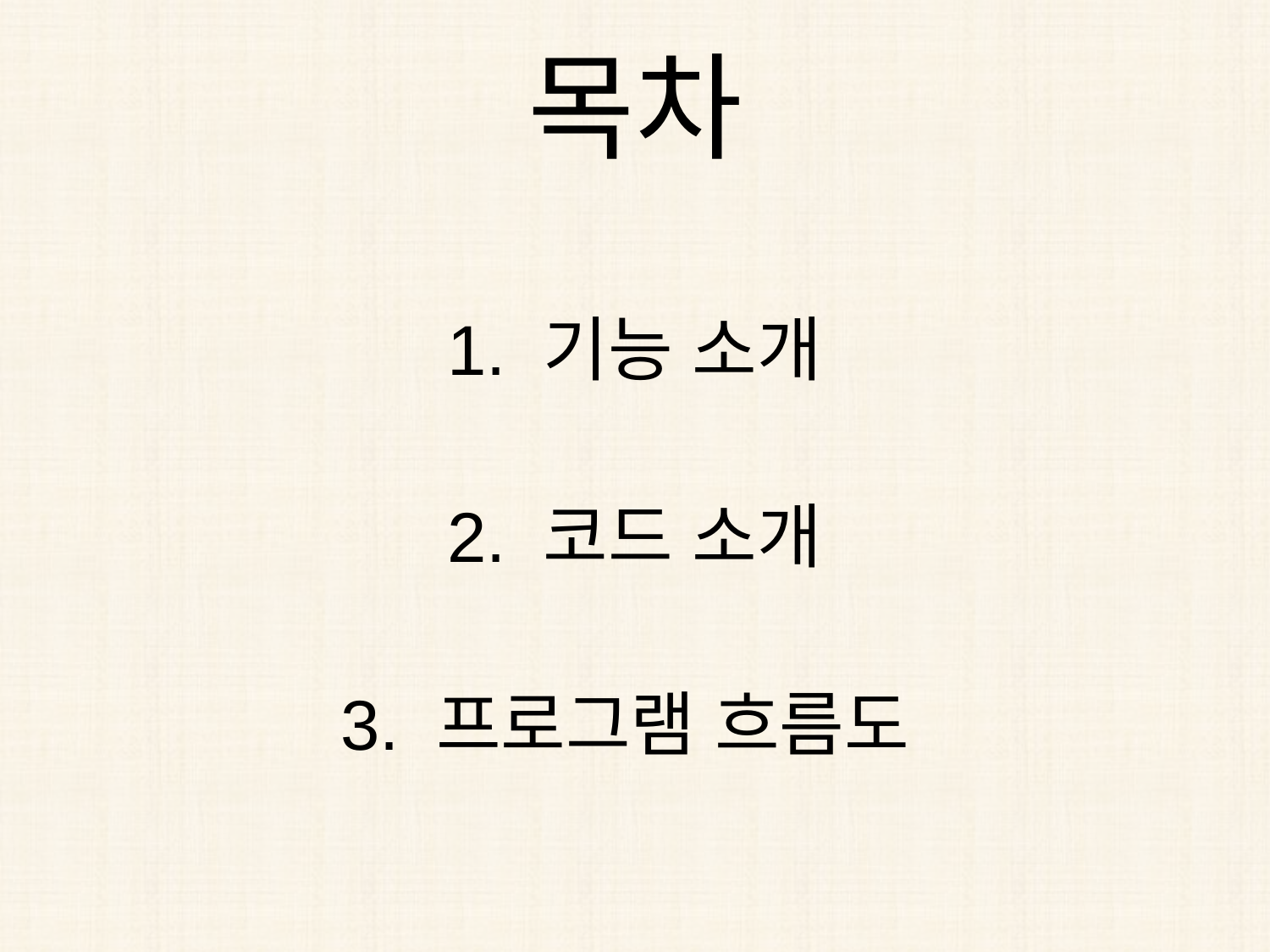

# 목차
1. 기능 소개

2. 코드 소개

3. 프로그램 흐름도